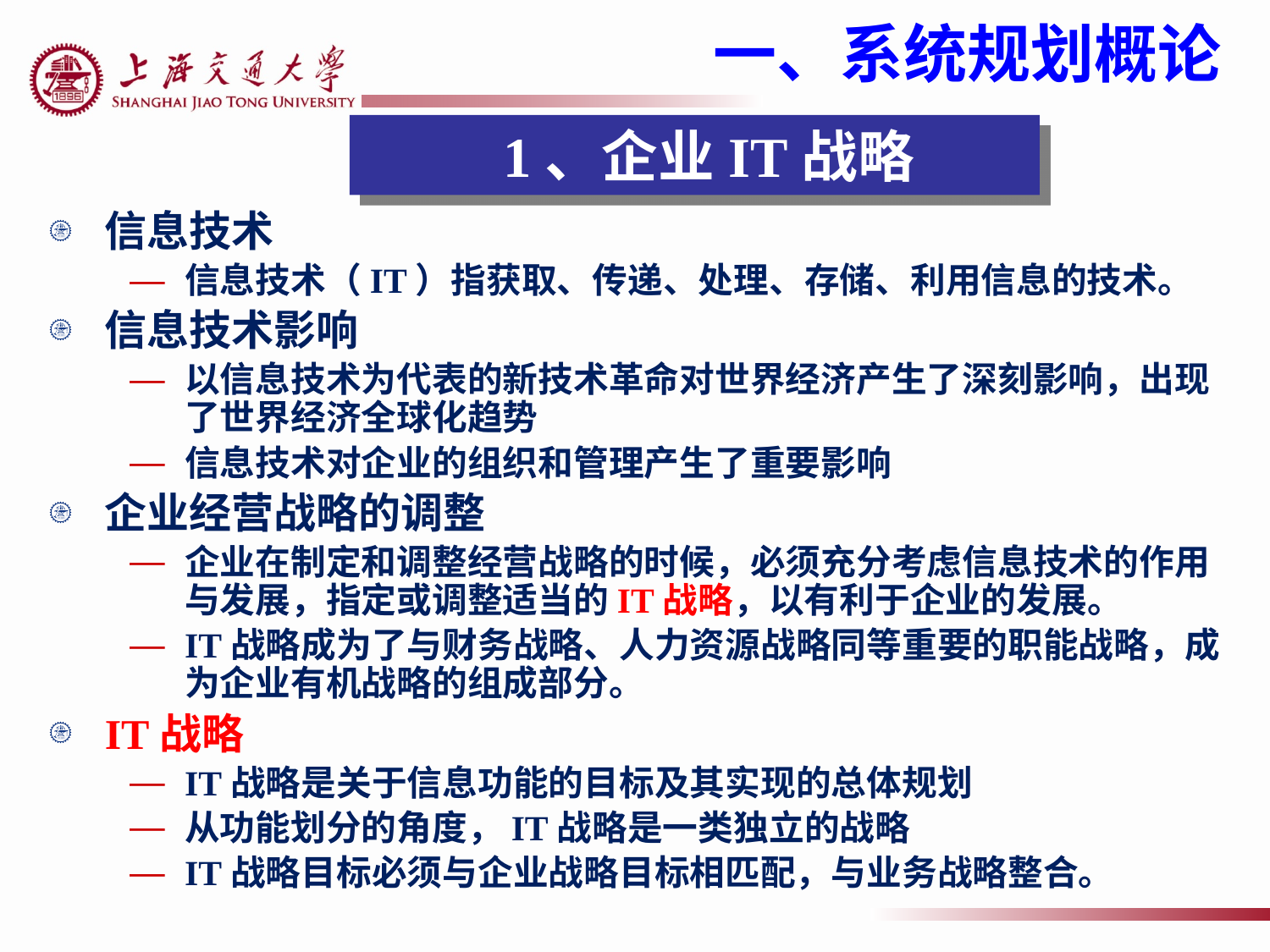

一、系统规划概论
  1、企业IT战略
信息技术
信息技术（IT）指获取、传递、处理、存储、利用信息的技术。
信息技术影响
以信息技术为代表的新技术革命对世界经济产生了深刻影响，出现了世界经济全球化趋势
信息技术对企业的组织和管理产生了重要影响
企业经营战略的调整
企业在制定和调整经营战略的时候，必须充分考虑信息技术的作用与发展，指定或调整适当的IT战略，以有利于企业的发展。
IT战略成为了与财务战略、人力资源战略同等重要的职能战略，成为企业有机战略的组成部分。
IT战略
IT战略是关于信息功能的目标及其实现的总体规划
从功能划分的角度，IT战略是一类独立的战略
IT战略目标必须与企业战略目标相匹配，与业务战略整合。